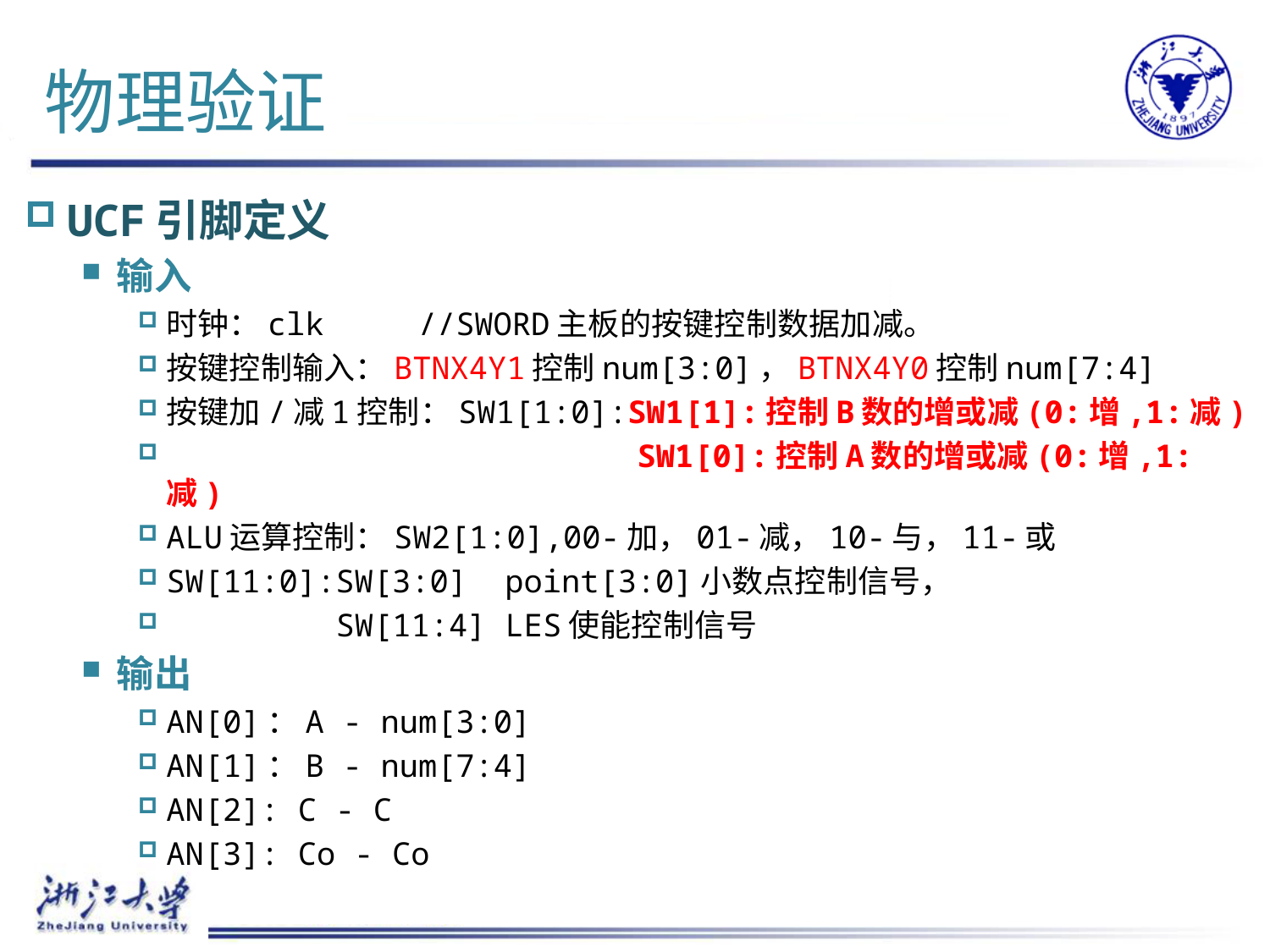

# 物理验证
UCF引脚定义
输入
时钟：clk     //SWORD主板的按键控制数据加减。
按键控制输入：BTNX4Y1控制num[3:0]，BTNX4Y0控制num[7:4]
按键加/减1控制：SW1[1:0]:SW1[1]:控制B数的增或减(0:增,1:减)
                         SW1[0]:控制A数的增或减(0:增,1:减)
ALU运算控制：SW2[1:0],00-加，01-减，10-与，11-或
SW[11:0]:SW[3:0]  point[3:0]小数点控制信号，
         SW[11:4] LES使能控制信号
输出
AN[0]：A - num[3:0]
AN[1]：B - num[7:4]
AN[2]: C - C
AN[3]: Co - Co